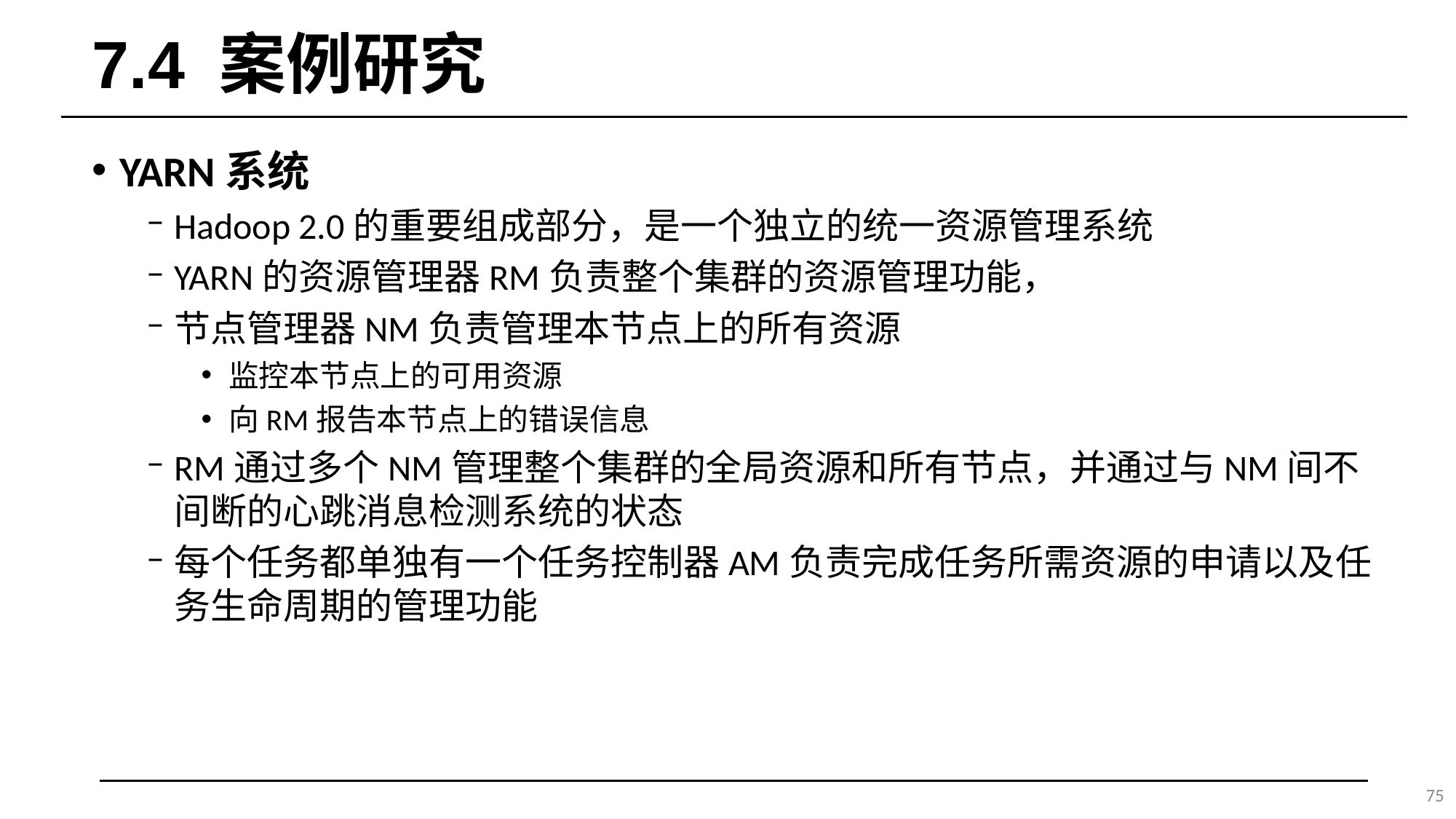

# 7.4 案例研究
YARN系统
Hadoop 2.0的重要组成部分，是一个独立的统一资源管理系统
YARN的资源管理器RM负责整个集群的资源管理功能，
节点管理器NM负责管理本节点上的所有资源
监控本节点上的可用资源
向RM报告本节点上的错误信息
RM通过多个NM管理整个集群的全局资源和所有节点，并通过与NM间不间断的心跳消息检测系统的状态
每个任务都单独有一个任务控制器AM负责完成任务所需资源的申请以及任务生命周期的管理功能
75